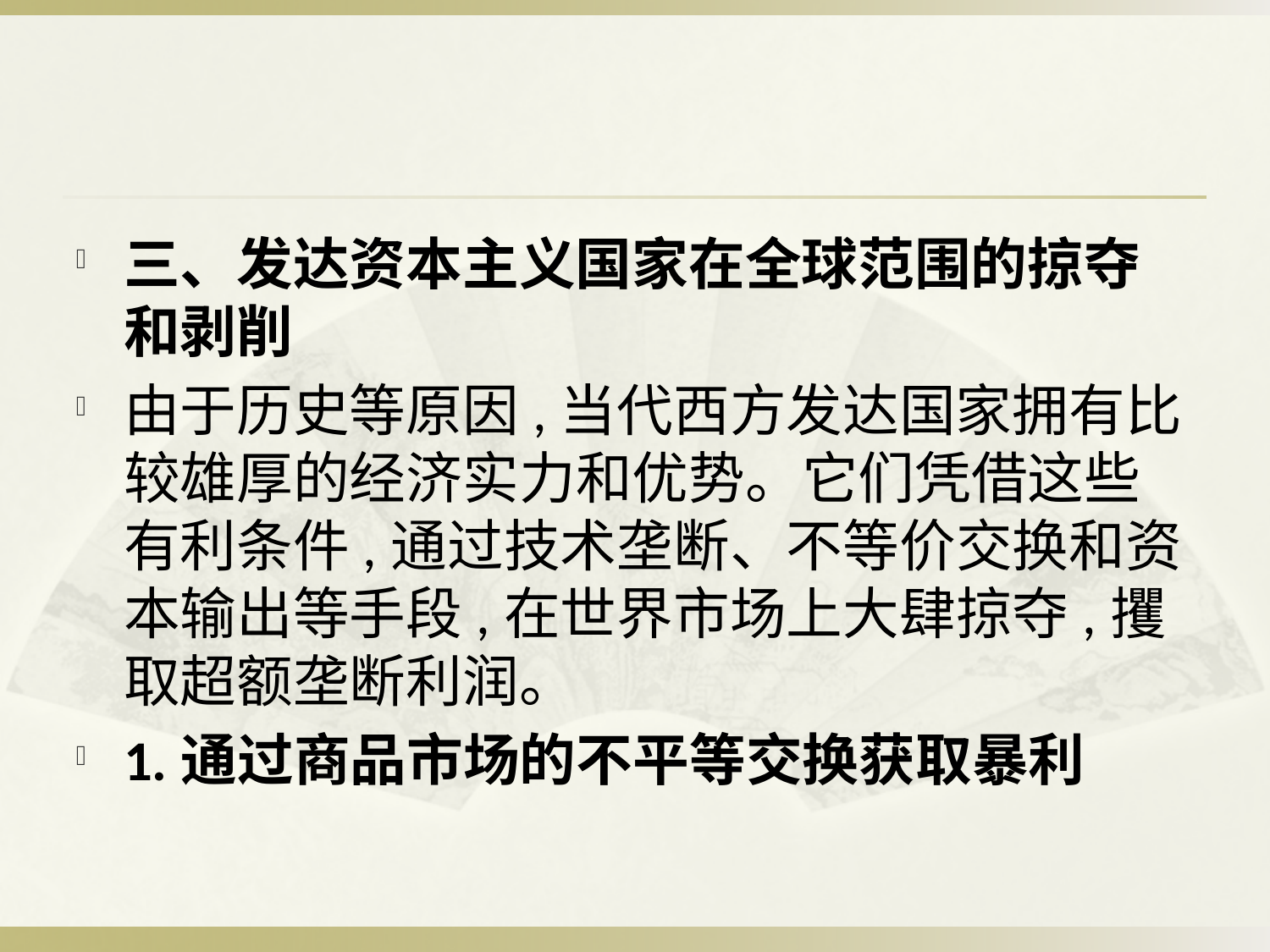

#
三、发达资本主义国家在全球范围的掠夺和剥削
由于历史等原因,当代西方发达国家拥有比较雄厚的经济实力和优势。它们凭借这些有利条件,通过技术垄断、不等价交换和资本输出等手段,在世界市场上大肆掠夺,攫取超额垄断利润。
1.通过商品市场的不平等交换获取暴利